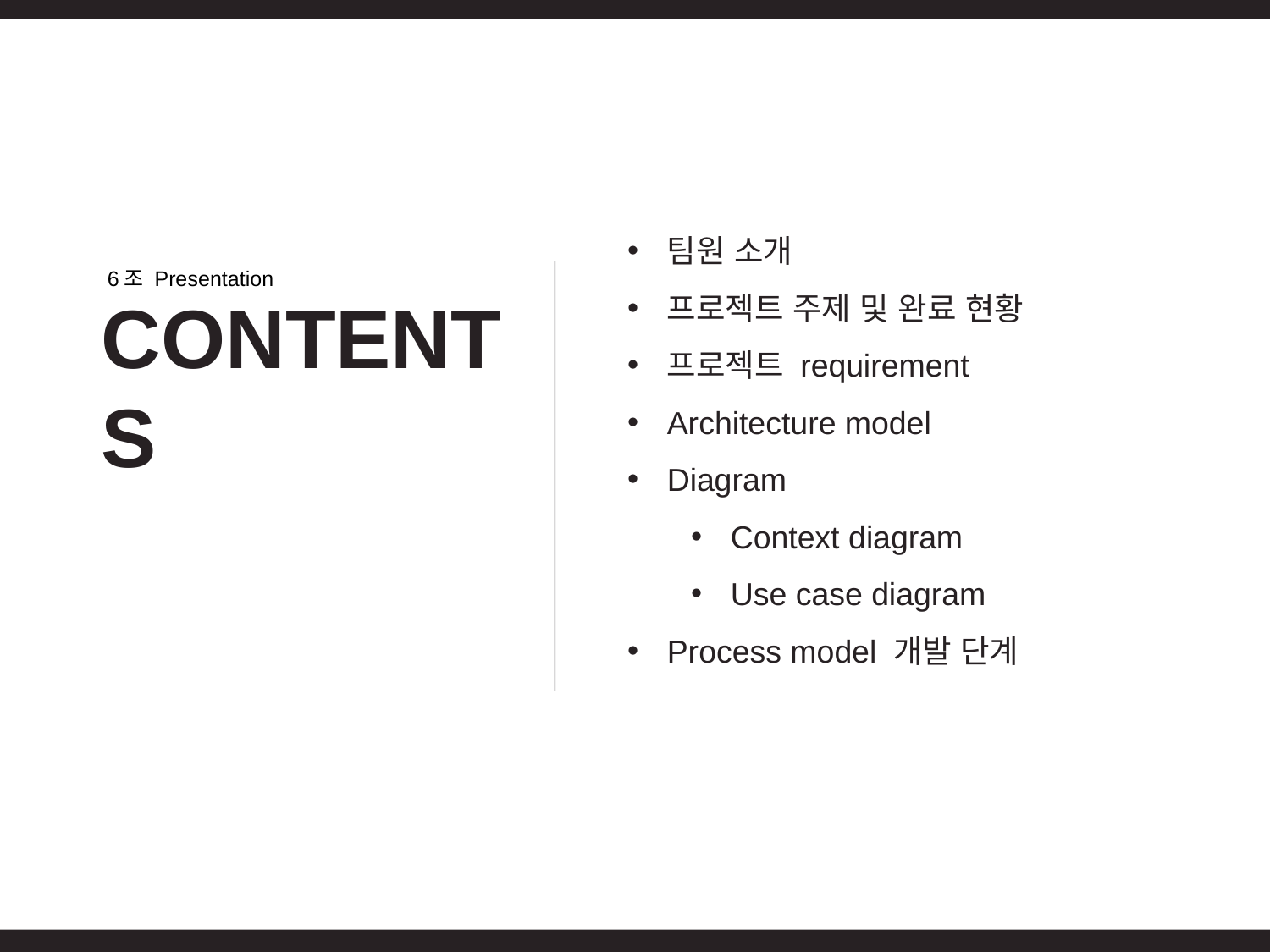

팀원 소개
프로젝트 주제 및 완료 현황
프로젝트 requirement
Architecture model
Diagram
Context diagram
Use case diagram
Process model 개발 단계
6조 Presentation
CONTENTS